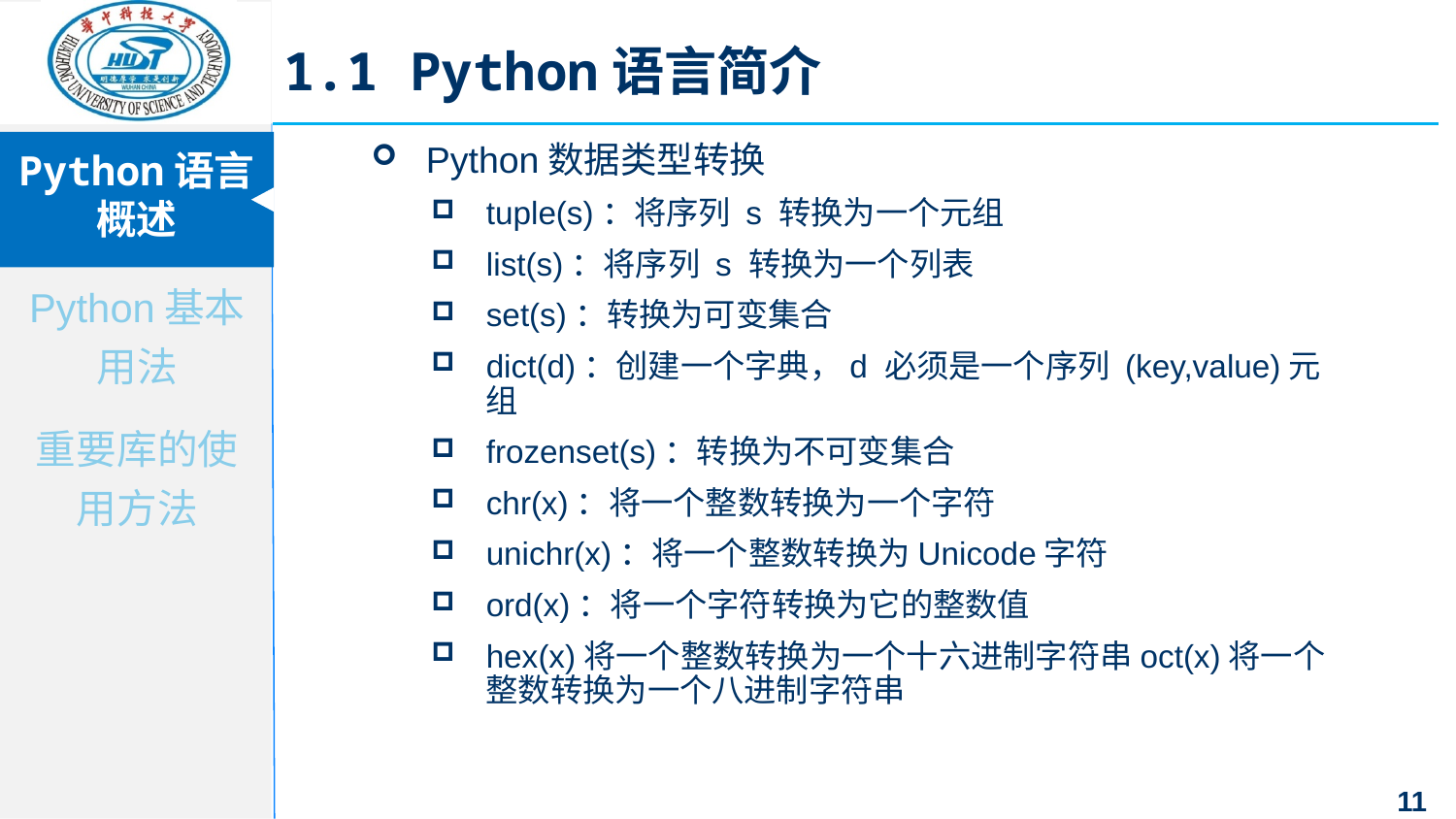

1.1 Python语言简介
Python数据类型转换
tuple(s)：将序列 s 转换为一个元组
list(s)：将序列 s 转换为一个列表
set(s)：转换为可变集合
dict(d)：创建一个字典，d 必须是一个序列 (key,value)元组
frozenset(s)：转换为不可变集合
chr(x)：将一个整数转换为一个字符
unichr(x)：将一个整数转换为Unicode字符
ord(x)：将一个字符转换为它的整数值
hex(x)将一个整数转换为一个十六进制字符串oct(x)将一个整数转换为一个八进制字符串